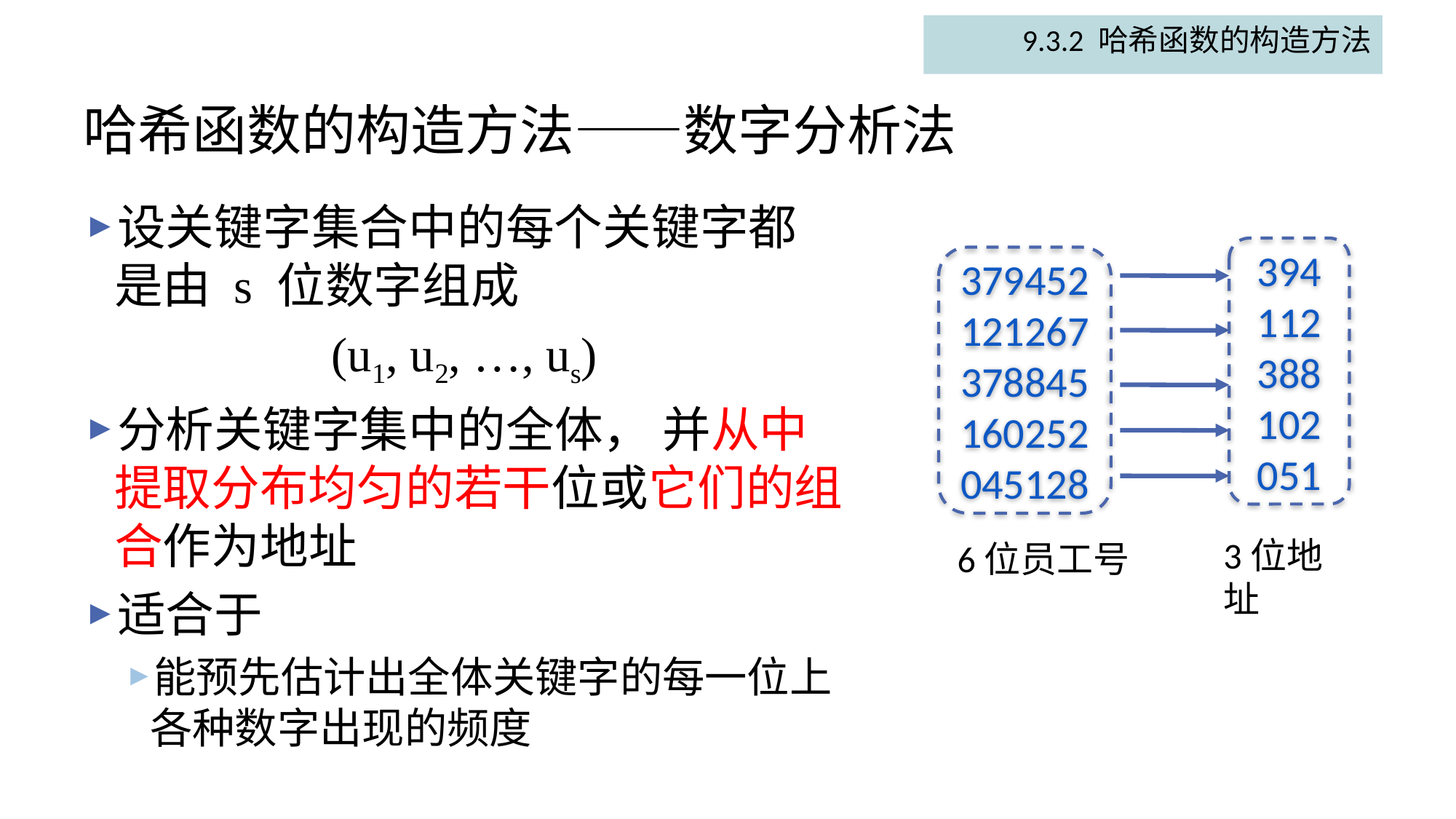

9.3.2 哈希函数的构造方法
# 哈希函数的构造方法——数字分析法
设关键字集合中的每个关键字都是由 s 位数字组成
(u1, u2, …, us)
分析关键字集中的全体， 并从中提取分布均匀的若干位或它们的组合作为地址
适合于
能预先估计出全体关键字的每一位上各种数字出现的频度
394
112
388
102
051
3位地址
379452
121267
378845
160252
045128
6位员工号